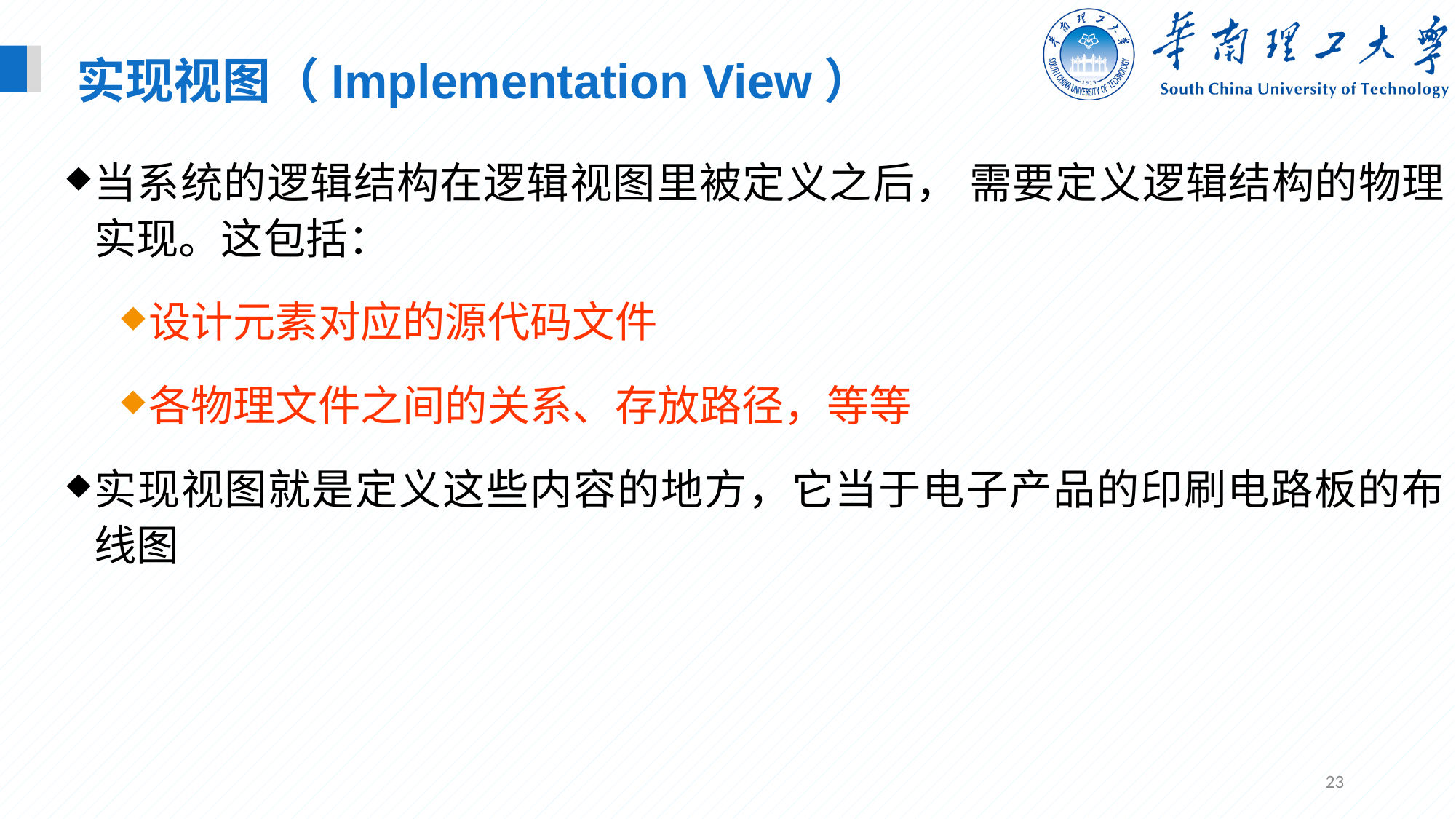

实现视图（Implementation View）
当系统的逻辑结构在逻辑视图里被定义之后， 需要定义逻辑结构的物理实现。这包括：
设计元素对应的源代码文件
各物理文件之间的关系、存放路径，等等
实现视图就是定义这些内容的地方，它当于电子产品的印刷电路板的布线图
23